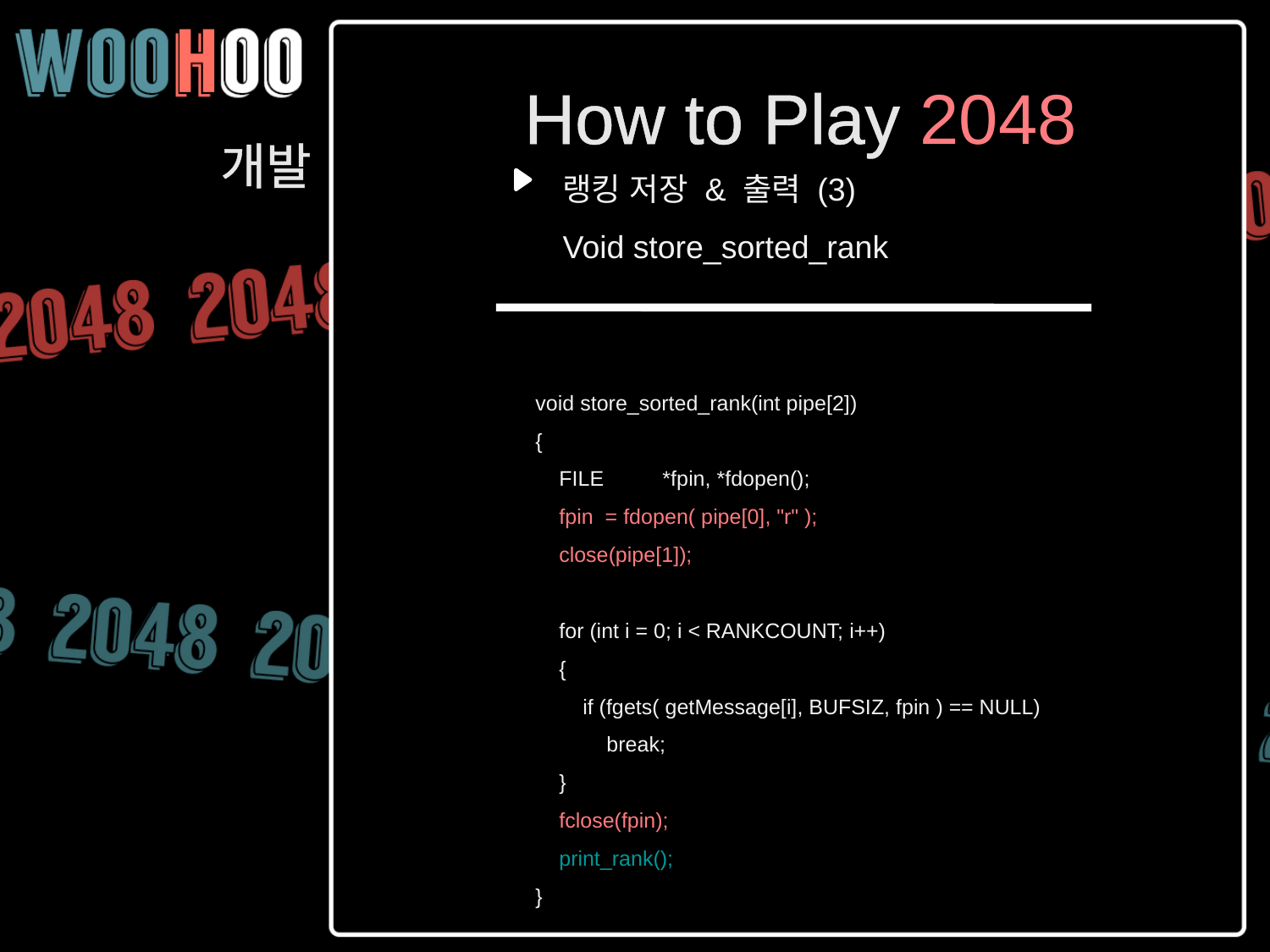

How to Play 2048
개발
랭킹 저장 & 출력 (3)
Void store_sorted_rank

void store_sorted_rank(int pipe[2])
{
    FILE	*fpin, *fdopen();
    fpin  = fdopen( pipe[0], "r" );
    close(pipe[1]);

    for (int i = 0; i < RANKCOUNT; i++)
    {
        if (fgets( getMessage[i], BUFSIZ, fpin ) == NULL)
            break;
    }
    fclose(fpin);
    print_rank();
}